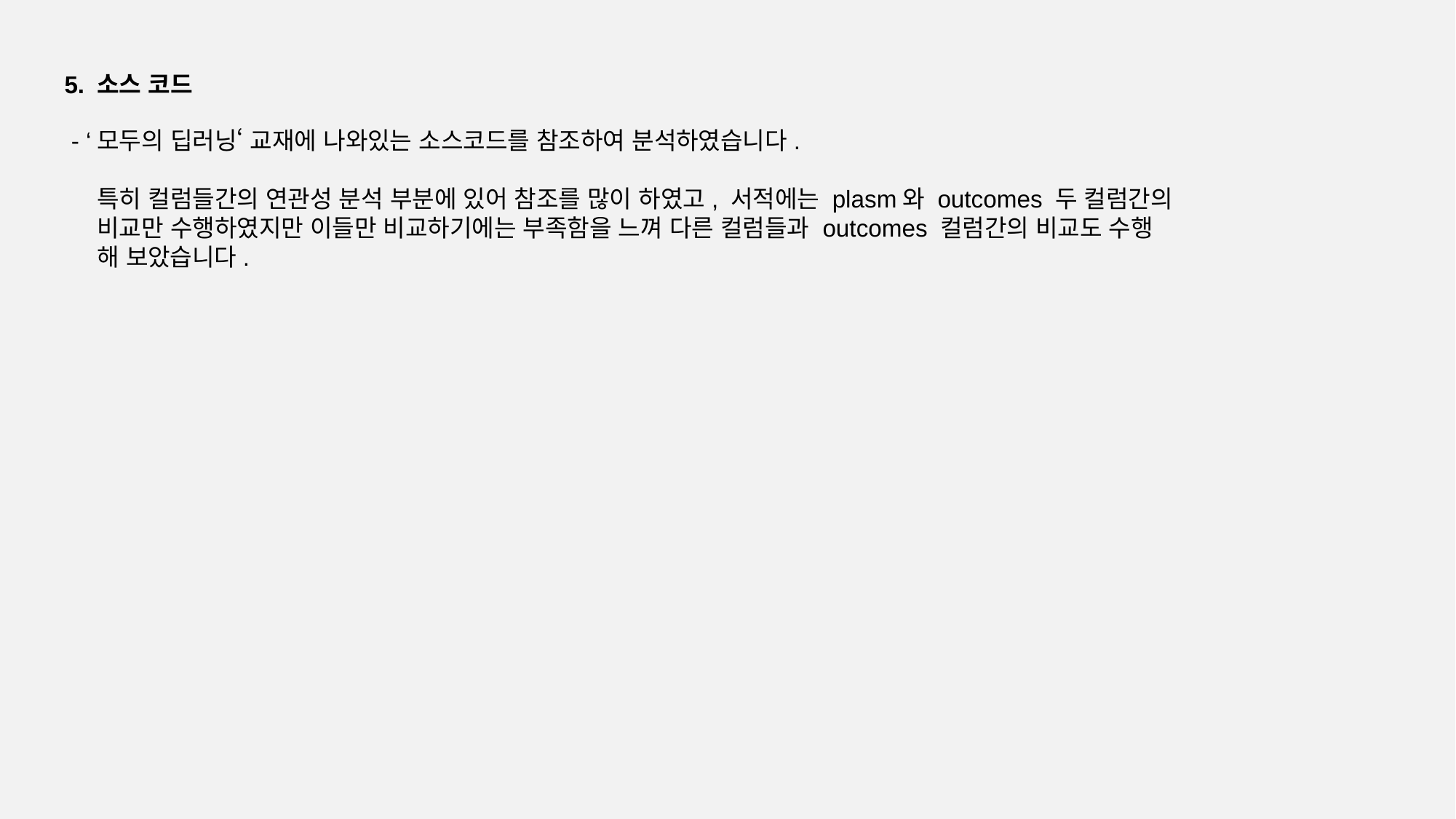

5. 소스 코드
  - ‘모두의 딥러닝‘ 교재에 나와있는 소스코드를 참조하여 분석하였습니다.

     특히 컬럼들간의 연관성 분석 부분에 있어 참조를 많이 하였고, 서적에는 plasm와 outcomes 두 컬럼간의
     비교만 수행하였지만 이들만 비교하기에는 부족함을 느껴 다른 컬럼들과 outcomes 컬럼간의 비교도 수행
     해 보았습니다.